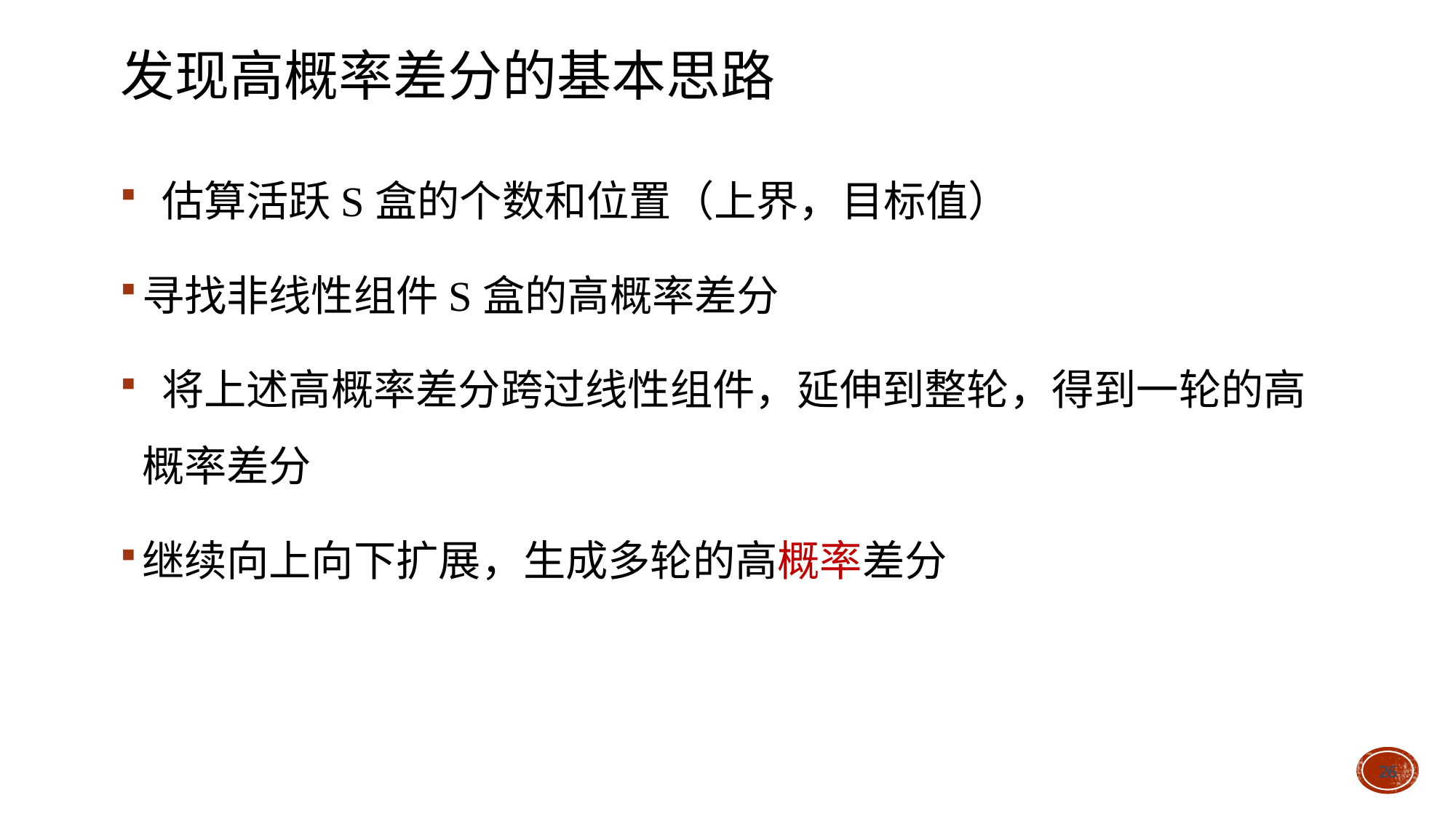

# 发现高概率差分的基本思路
 估算活跃S盒的个数和位置（上界，目标值）
寻找非线性组件S盒的高概率差分
 将上述高概率差分跨过线性组件，延伸到整轮，得到一轮的高概率差分
继续向上向下扩展，生成多轮的高概率差分
26